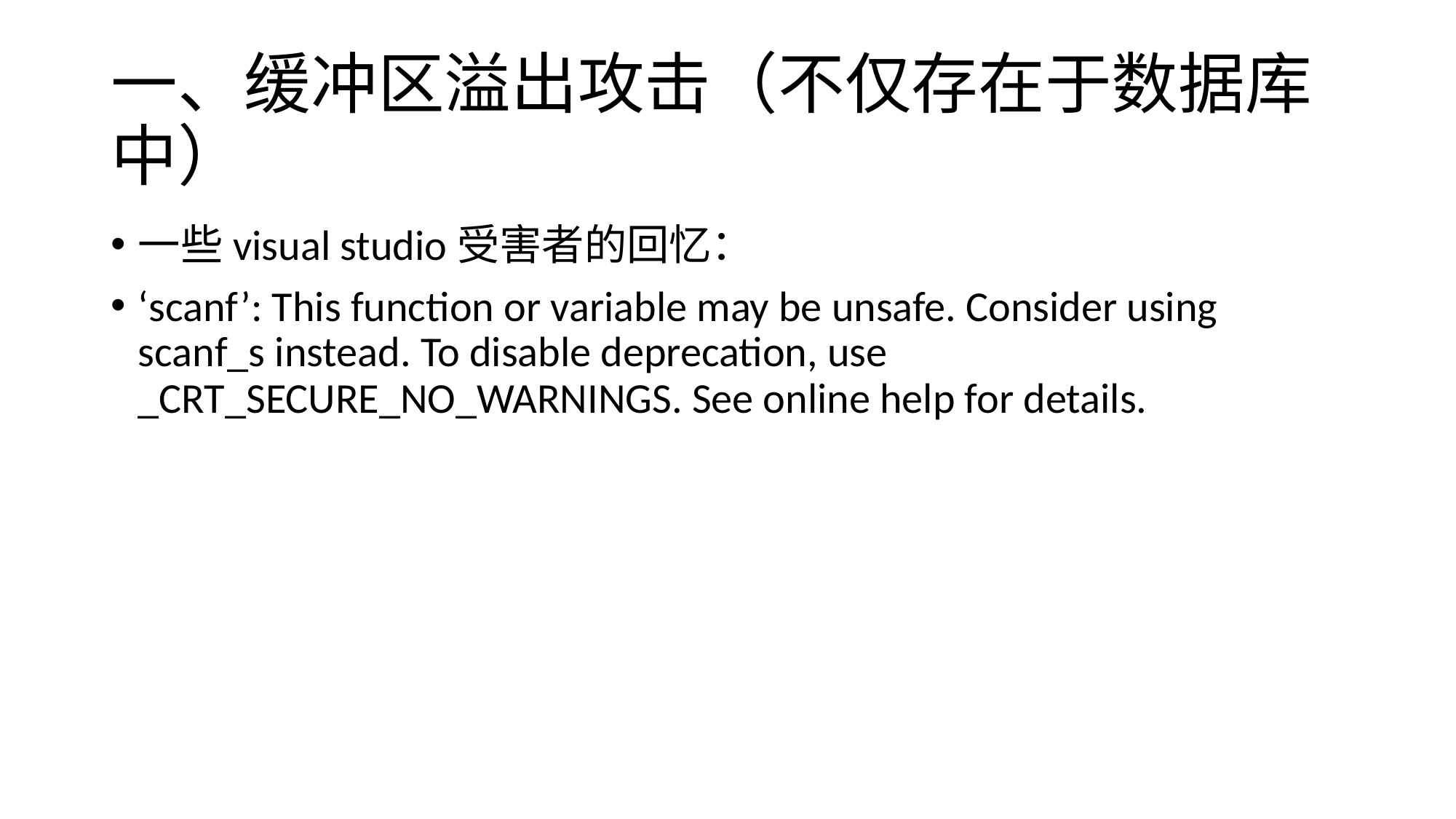

# 一、缓冲区溢出攻击（不仅存在于数据库中）
一些visual studio受害者的回忆：
‘scanf’: This function or variable may be unsafe. Consider using scanf_s instead. To disable deprecation, use _CRT_SECURE_NO_WARNINGS. See online help for details.